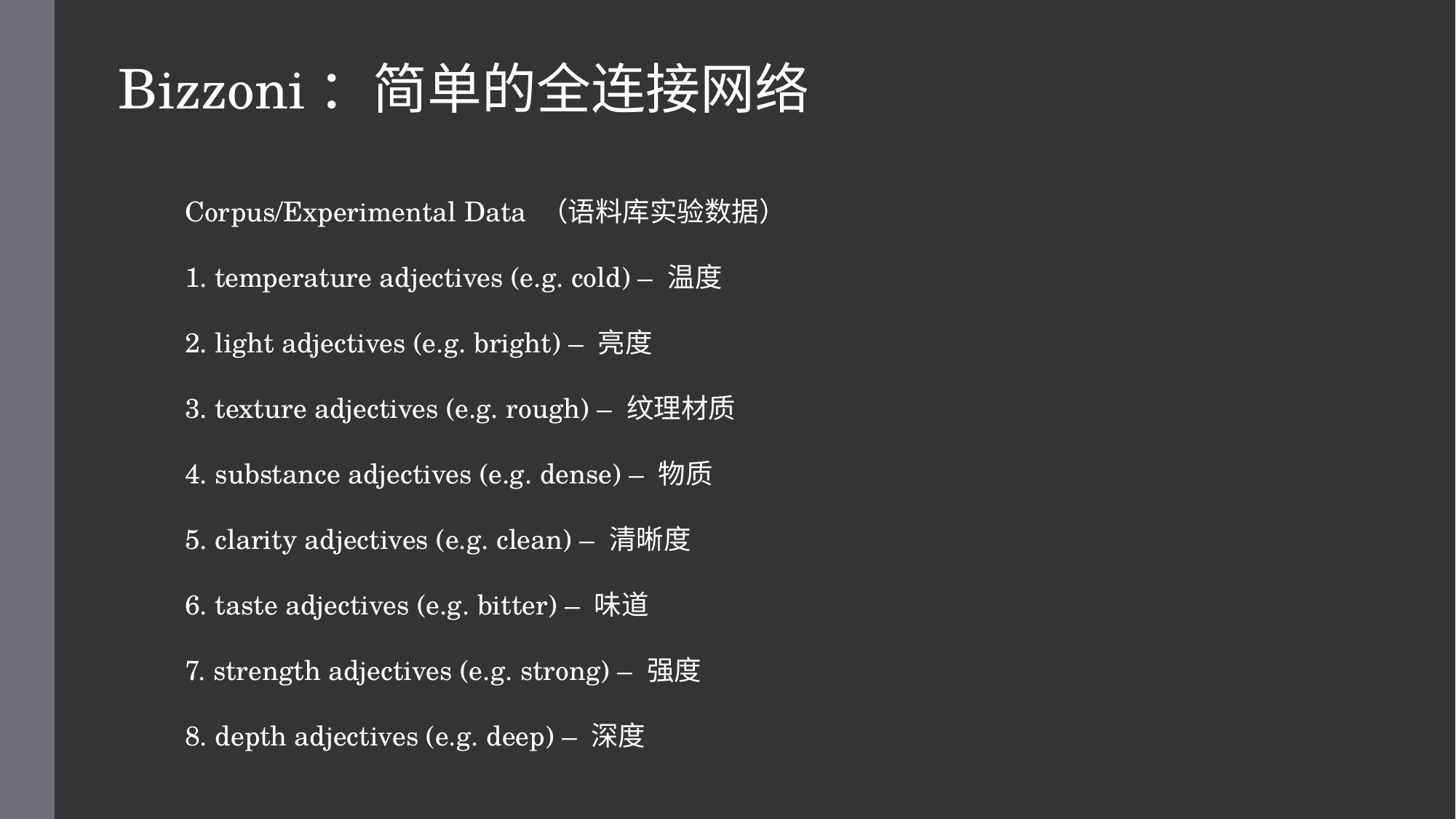

Bizzoni：简单的全连接网络
Corpus/Experimental Data （语料库实验数据）

1. temperature adjectives (e.g. cold) – 温度

2. light adjectives (e.g. bright) – 亮度
3. texture adjectives (e.g. rough) – 纹理材质
4. substance adjectives (e.g. dense) – 物质

5. clarity adjectives (e.g. clean) – 清晰度
6. taste adjectives (e.g. bitter) – 味道
7. strength adjectives (e.g. strong) – 强度

8. depth adjectives (e.g. deep) – 深度